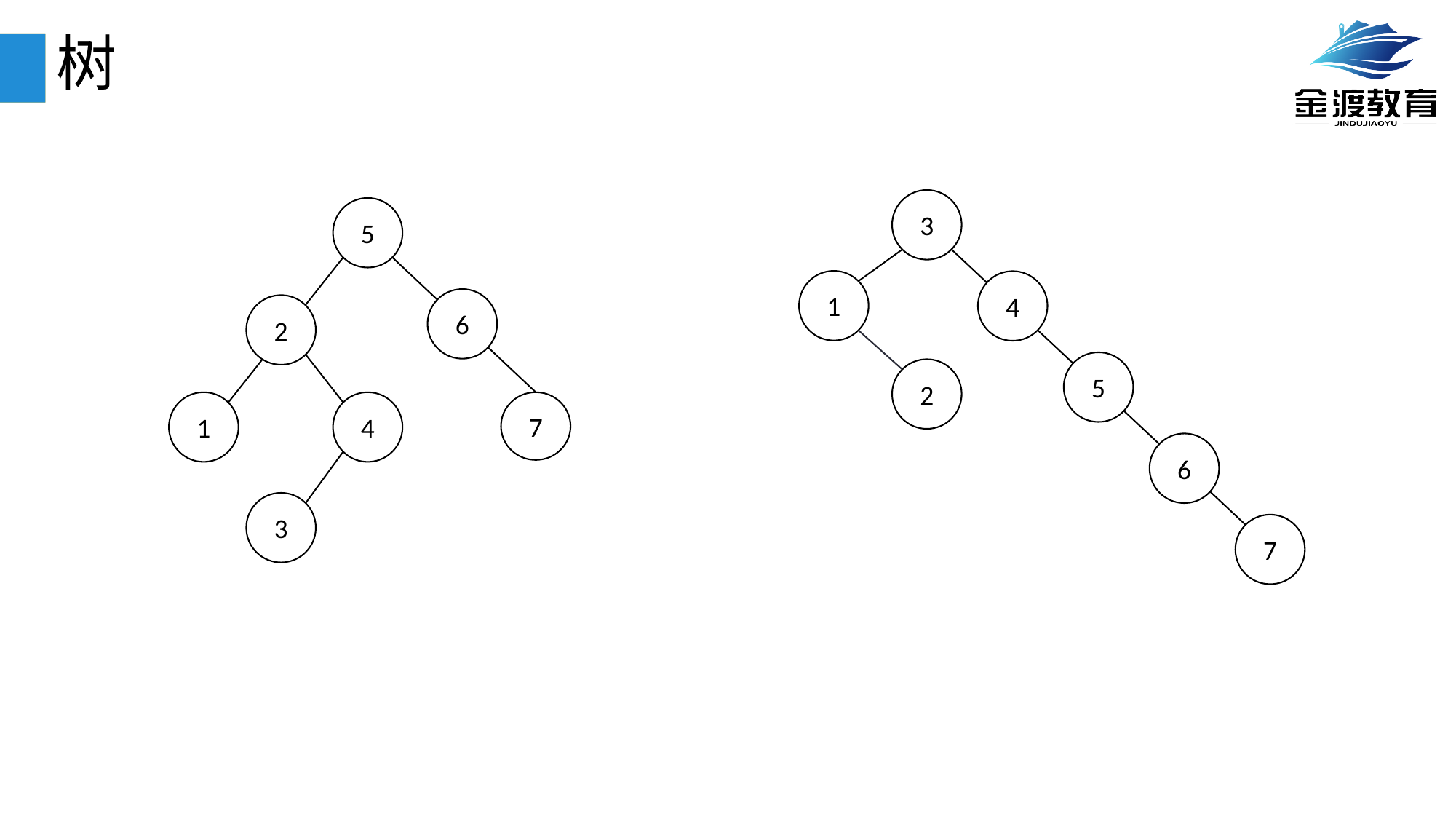

# 树
3
5
1
4
6
2
5
2
1
4
7
6
3
7